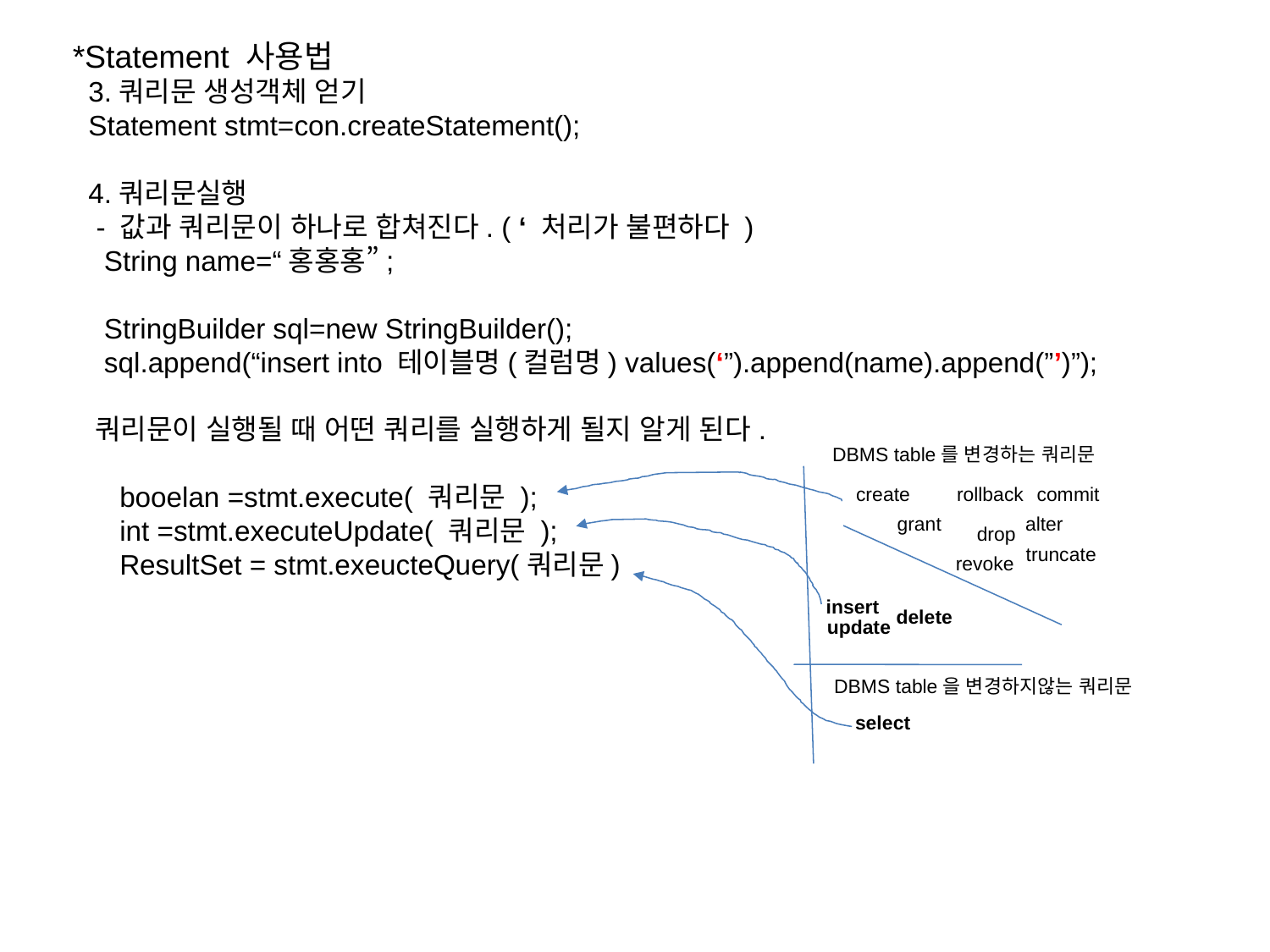

*Statement 사용법
  3.쿼리문 생성객체 얻기
  Statement stmt=con.createStatement();

  4.쿼리문실행
   - 값과 쿼리문이 하나로 합쳐진다. ( ‘ 처리가 불편하다 )
    String name=“홍홍홍”;

    StringBuilder sql=new StringBuilder();
    sql.append(“insert into 테이블명(컬럼명) values(‘”).append(name).append(”’)”);

  쿼리문이 실행될 때 어떤 쿼리를 실행하게 될지 알게 된다.

      booelan =stmt.execute( 쿼리문 );
      int =stmt.executeUpdate( 쿼리문 );
      ResultSet = stmt.exeucteQuery(쿼리문)

DBMS table를 변경하는 쿼리문

create
rollback
commit
grant
alter
drop

truncate
revoke

insert
delete
update
DBMS table을 변경하지않는 쿼리문
select